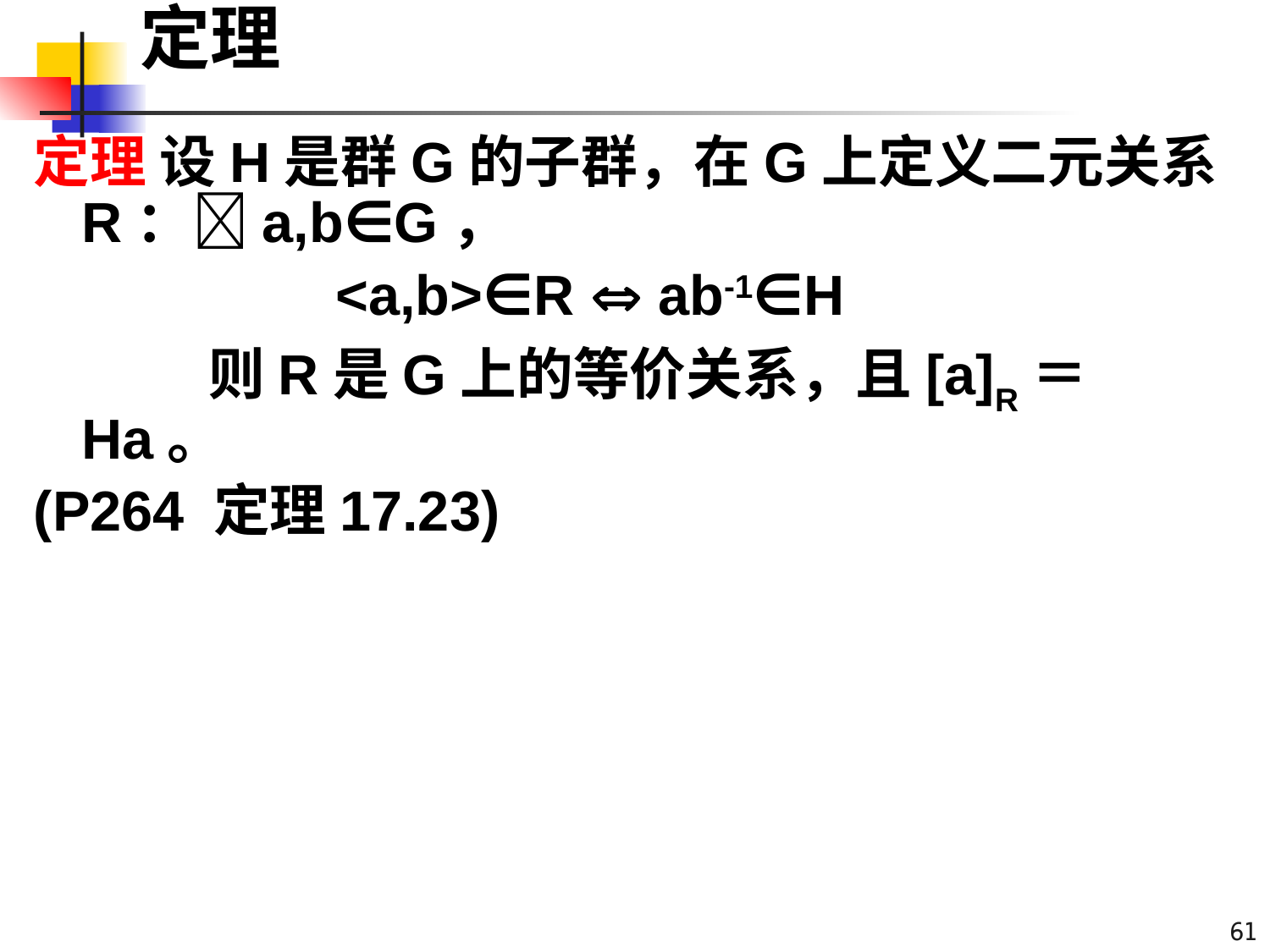

# 定理
定理 设H是群G的子群，在G上定义二元关系R：∀a,b∈G，
			<a,b>∈R ⇔ ab-1∈H
		则R是G上的等价关系，且[a]R＝Ha。
(P264 定理17.23)
61